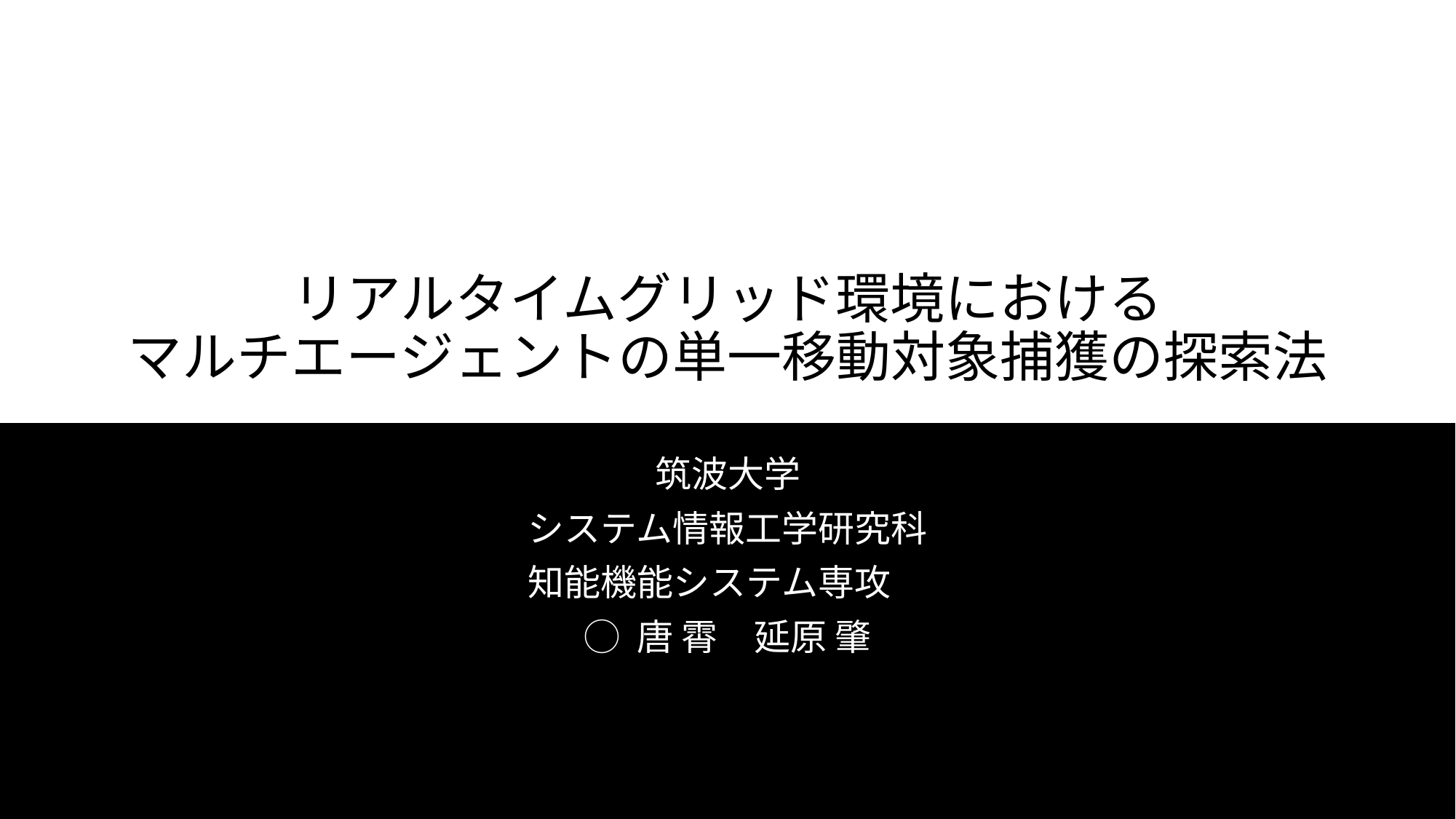

# リアルタイムグリッド環境における マルチエージェントの単一移動対象捕獲の探索法

筑波大学
システム情報工学研究科
知能機能システム専攻
◯ 唐 霄　延原 肇
1